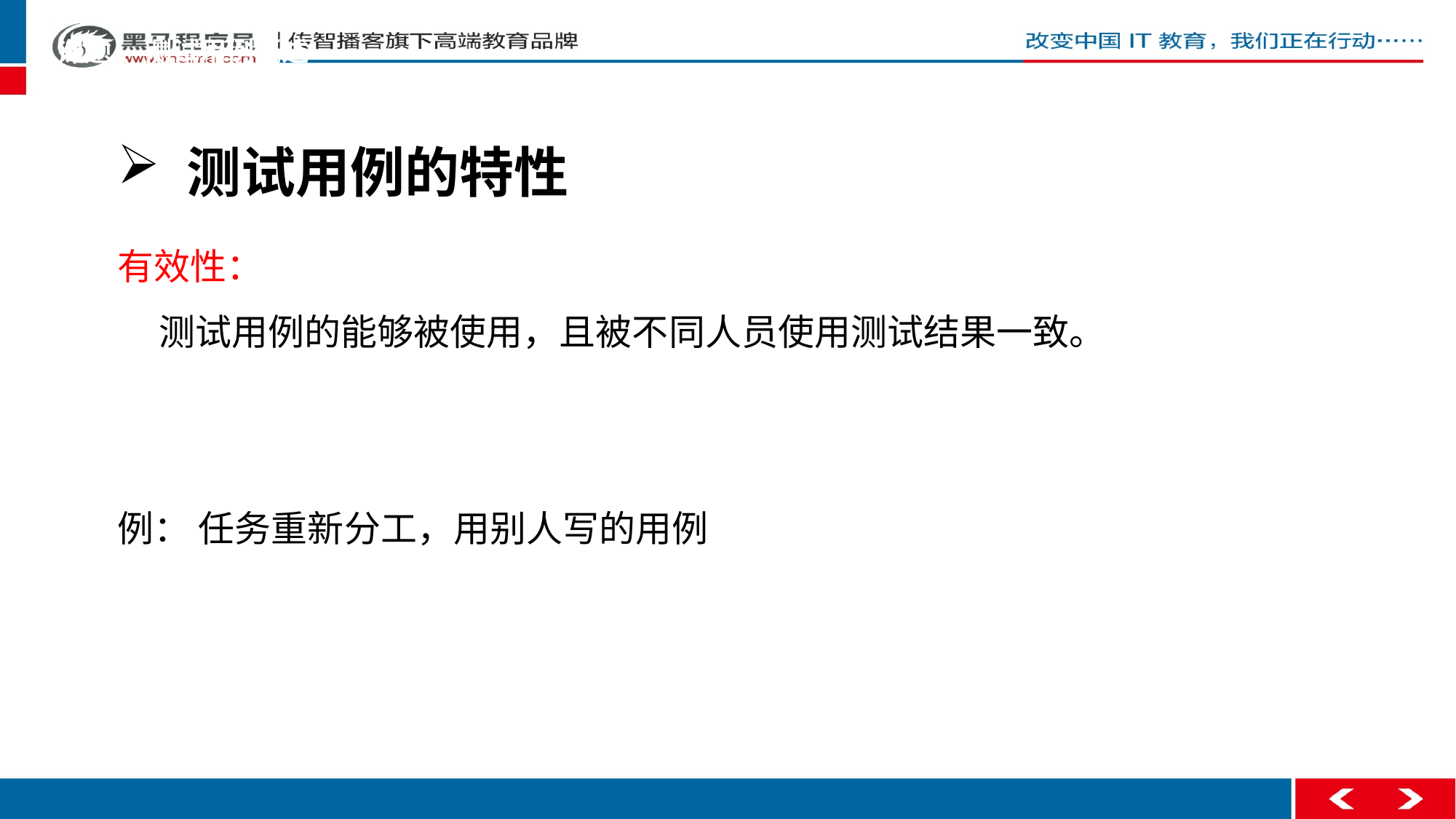

课题 、测试用例概述
 测试用例的特性
有效性：
    测试用例的能够被使用，且被不同人员使用测试结果一致。

例： 任务重新分工，用别人写的用例